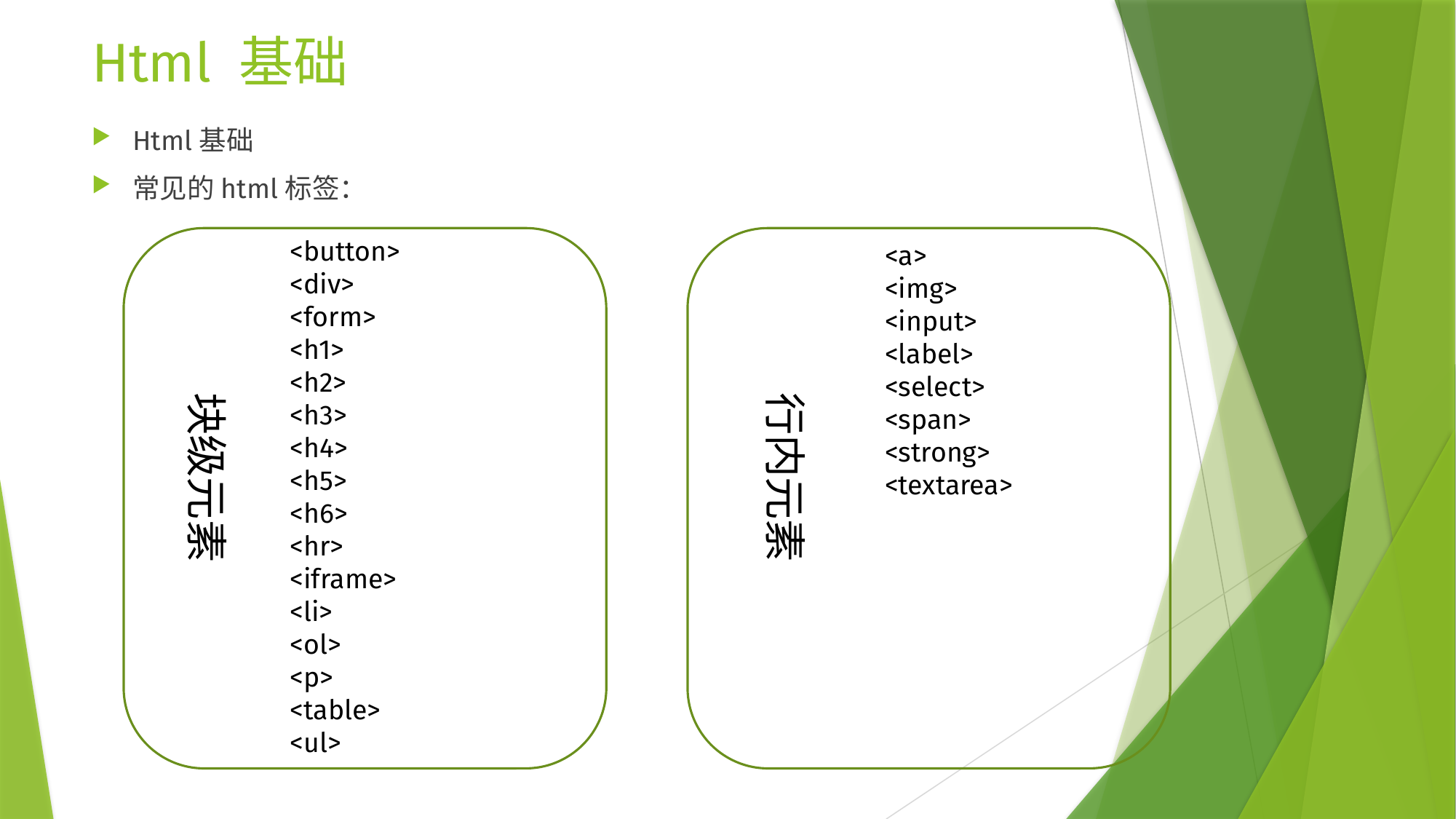

# Html 基础
Html基础
常见的html标签：

<button>
<div>
<form>
<h1>
<h2>
<h3>
<h4>
<h5>
<h6>
<hr>
<iframe>
<li>
<ol>
<p>
<table>
<ul>

<a>
<img>
<input>
<label>
<select>
<span>
<strong>
<textarea>
块级元素
行内元素